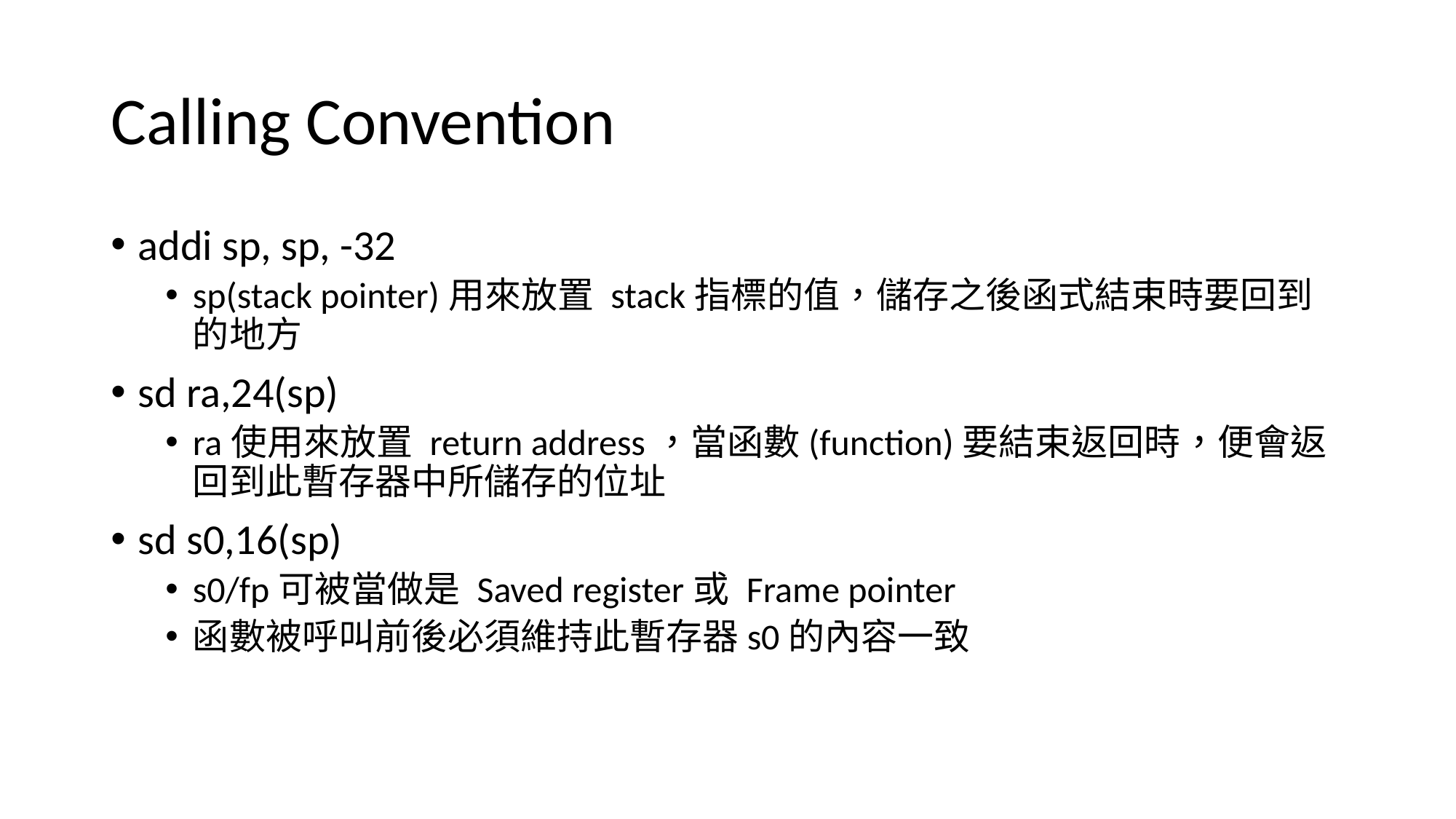

# Calling Convention
addi sp, sp, -32
sp(stack pointer)用來放置 stack指標的值，儲存之後函式結束時要回到的地方
sd ra,24(sp)
ra使用來放置 return address，當函數(function)要結束返回時，便會返回到此暫存器中所儲存的位址
sd s0,16(sp)
s0/fp可被當做是 Saved register或 Frame pointer
函數被呼叫前後必須維持此暫存器s0的內容一致